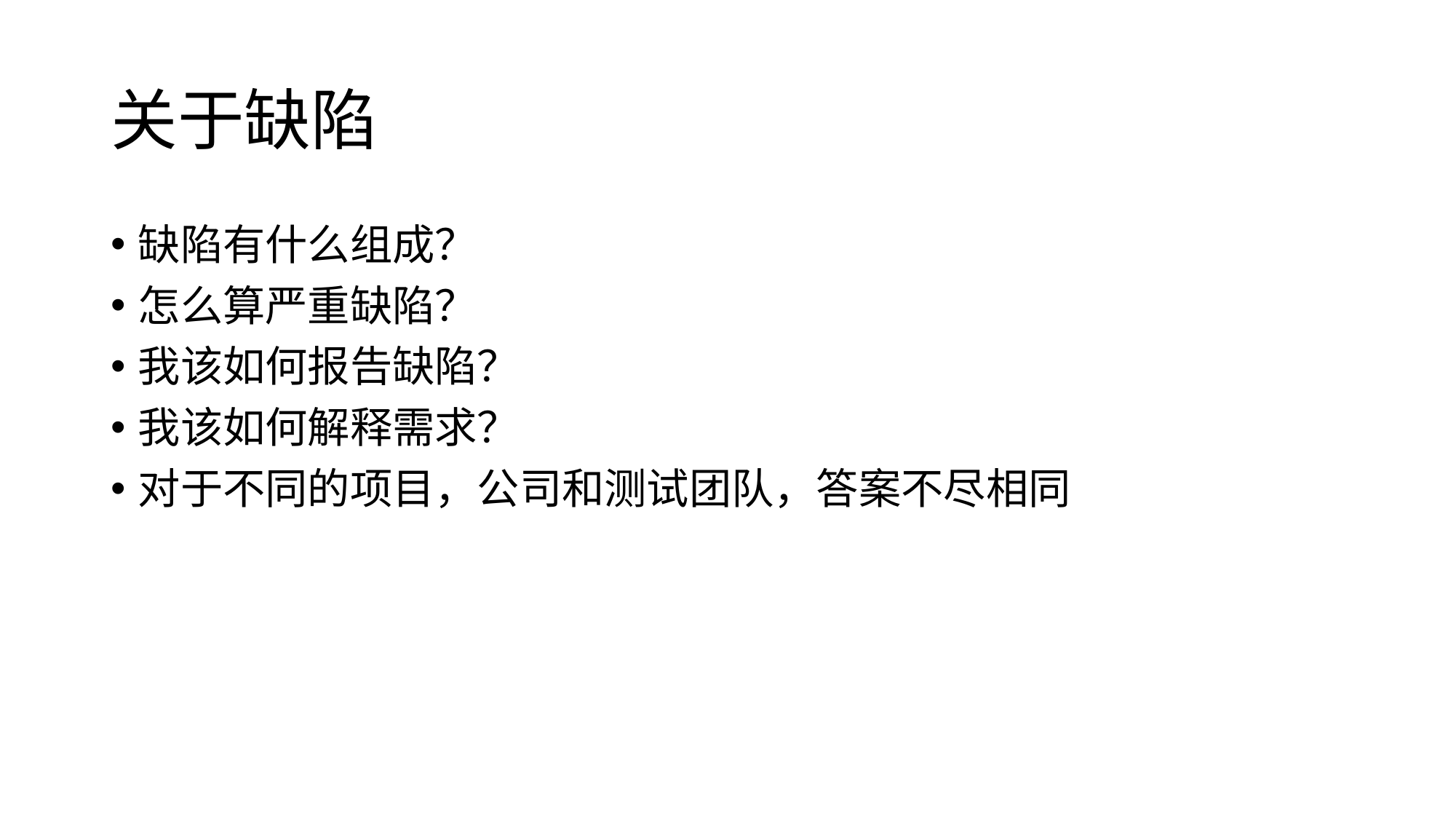

# 关于缺陷
缺陷有什么组成？
怎么算严重缺陷？
我该如何报告缺陷？
我该如何解释需求？
对于不同的项目，公司和测试团队，答案不尽相同